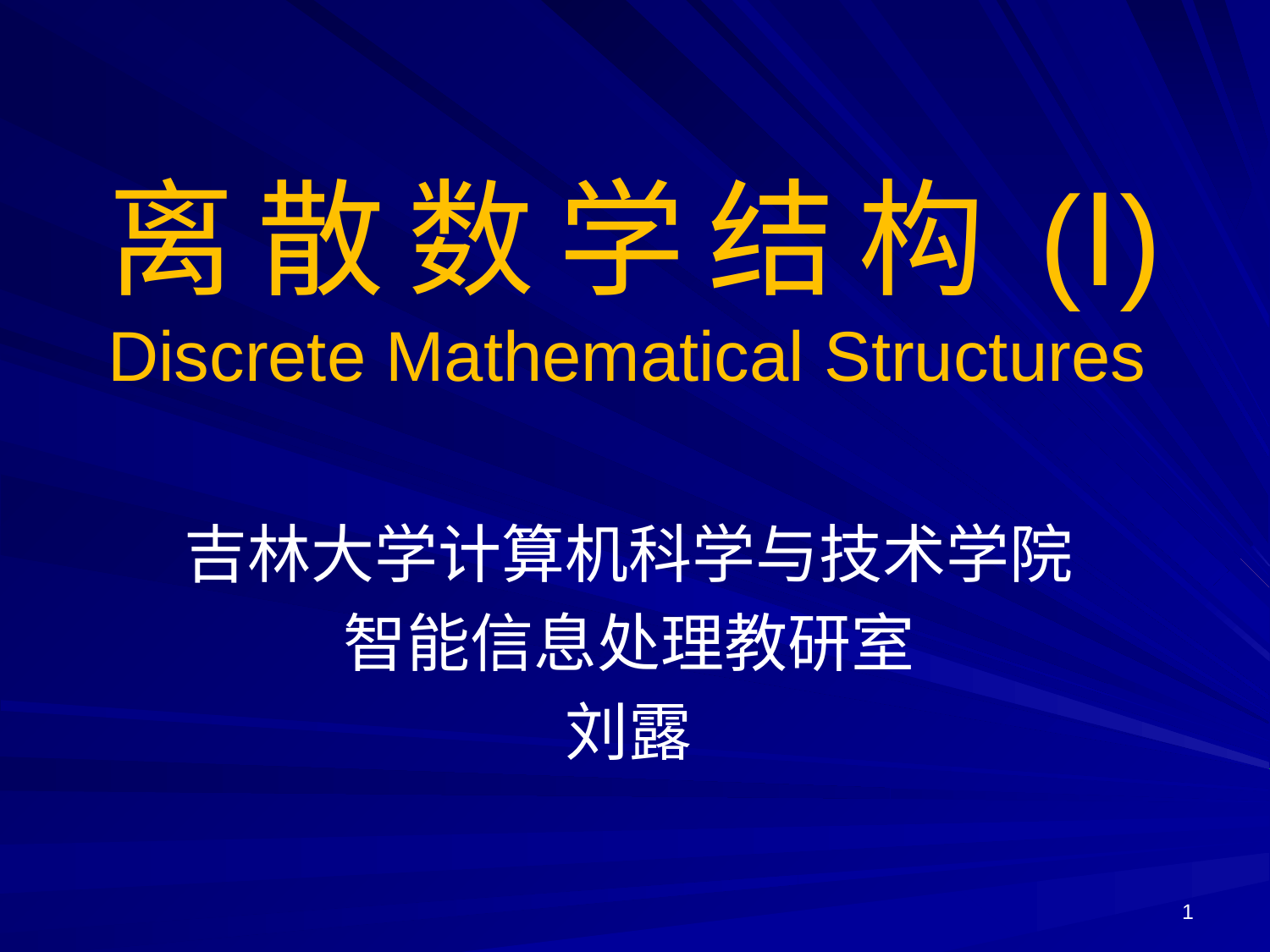

# 离散数学结构(Ⅰ) Discrete Mathematical Structures
吉林大学计算机科学与技术学院
智能信息处理教研室
刘露
1